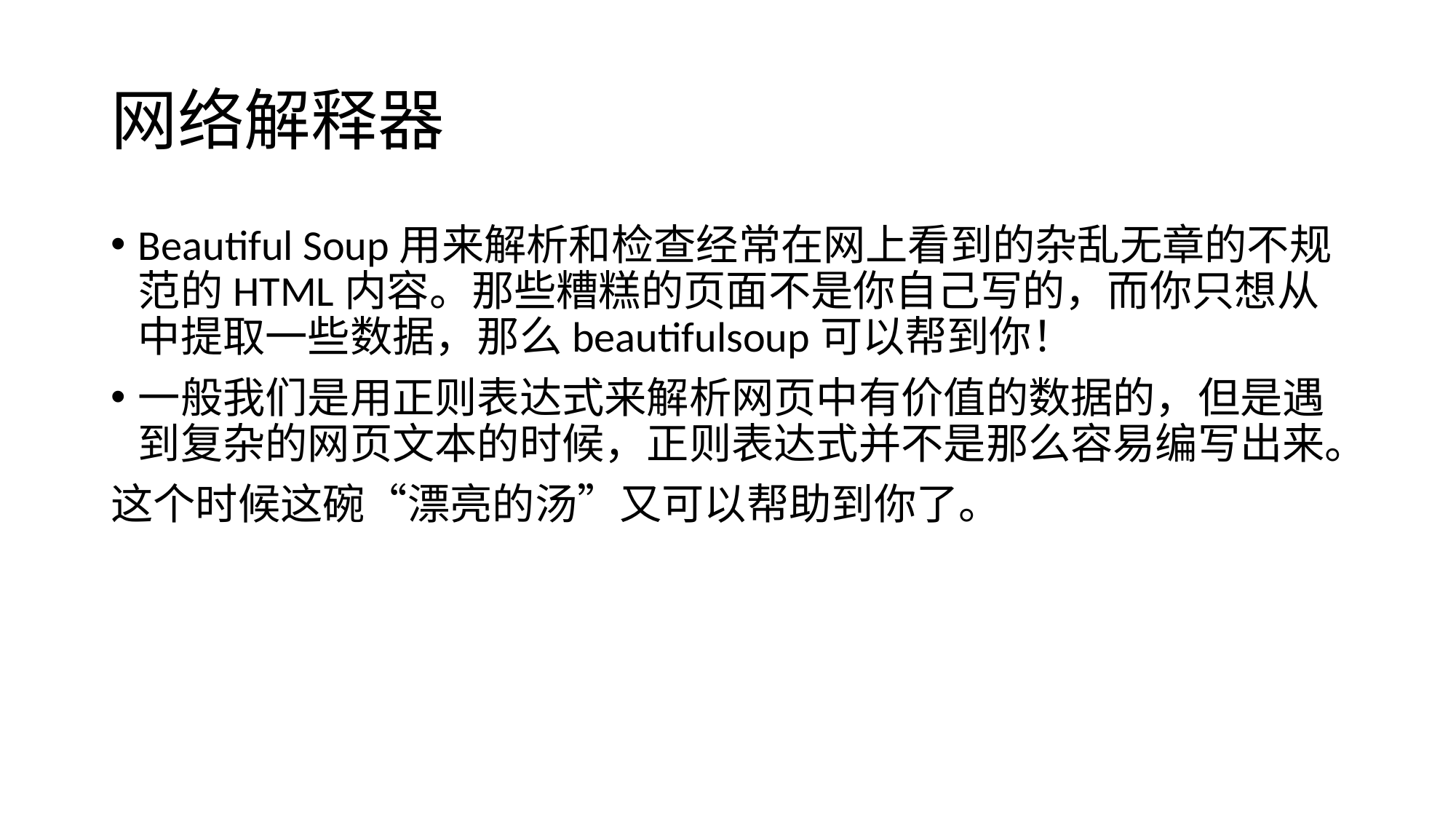

# 网络解释器
Beautiful Soup用来解析和检查经常在网上看到的杂乱无章的不规范的HTML内容。那些糟糕的页面不是你自己写的，而你只想从中提取一些数据，那么beautifulsoup可以帮到你！
一般我们是用正则表达式来解析网页中有价值的数据的，但是遇到复杂的网页文本的时候，正则表达式并不是那么容易编写出来。
这个时候这碗“漂亮的汤”又可以帮助到你了。